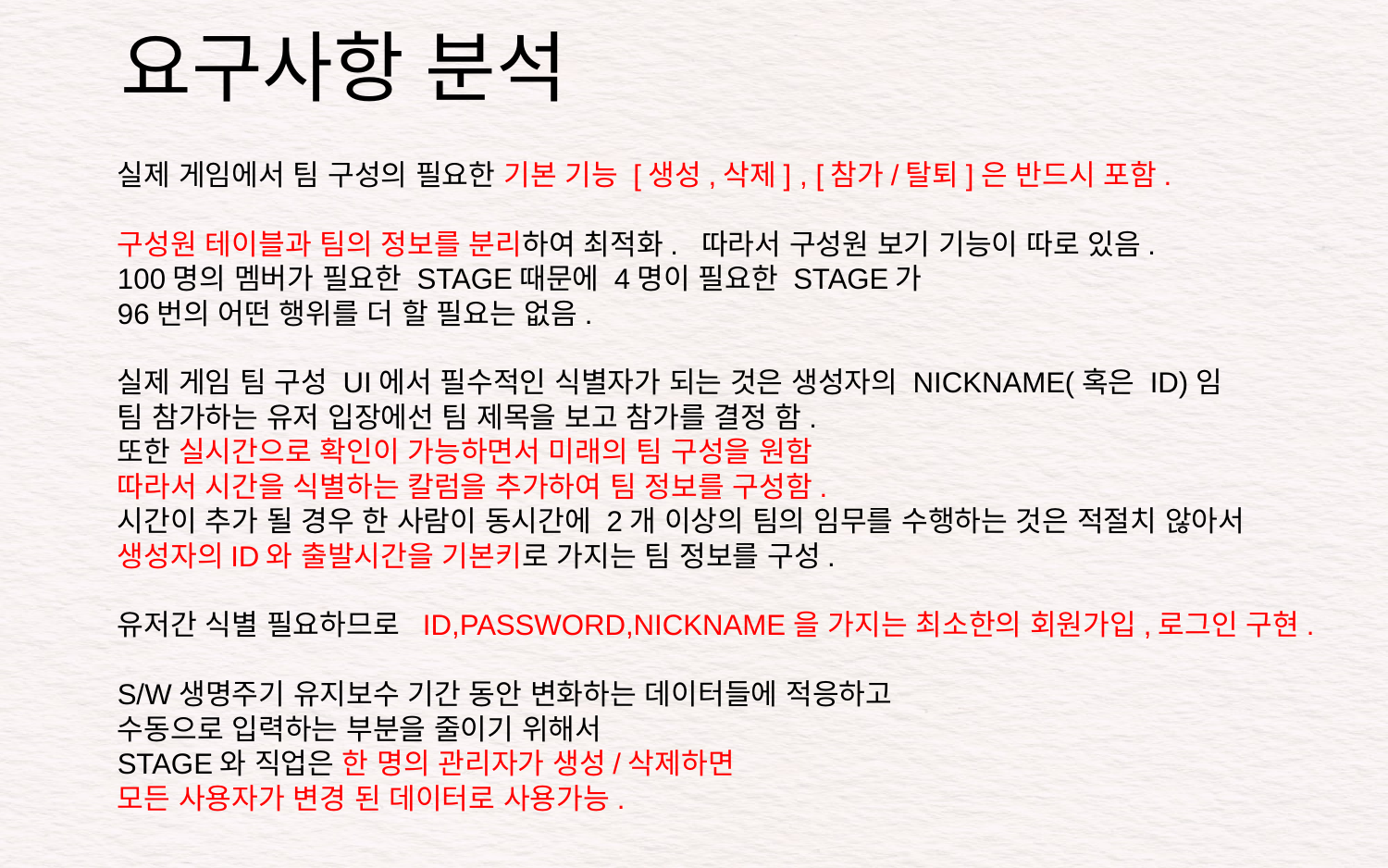

요구사항 분석

실제 게임에서 팀 구성의 필요한 기본 기능 [생성,삭제] , [참가/탈퇴]은 반드시 포함.

구성원 테이블과 팀의 정보를 분리하여 최적화.  따라서 구성원 보기 기능이 따로 있음.
100명의 멤버가 필요한 STAGE때문에 4명이 필요한 STAGE가
96번의 어떤 행위를 더 할 필요는 없음.

실제 게임 팀 구성 UI에서 필수적인 식별자가 되는 것은 생성자의 NICKNAME(혹은 ID)임
팀 참가하는 유저 입장에선 팀 제목을 보고 참가를 결정 함.
또한 실시간으로 확인이 가능하면서 미래의 팀 구성을 원함
따라서 시간을 식별하는 칼럼을 추가하여 팀 정보를 구성함.
시간이 추가 될 경우 한 사람이 동시간에 2개 이상의 팀의 임무를 수행하는 것은 적절치 않아서
생성자의ID와 출발시간을 기본키로 가지는 팀 정보를 구성.

유저간 식별 필요하므로  ID,PASSWORD,NICKNAME을 가지는 최소한의 회원가입,로그인 구현.

S/W생명주기 유지보수 기간 동안 변화하는 데이터들에 적응하고
수동으로 입력하는 부분을 줄이기 위해서
STAGE와 직업은 한 명의 관리자가 생성/삭제하면
모든 사용자가 변경 된 데이터로 사용가능.